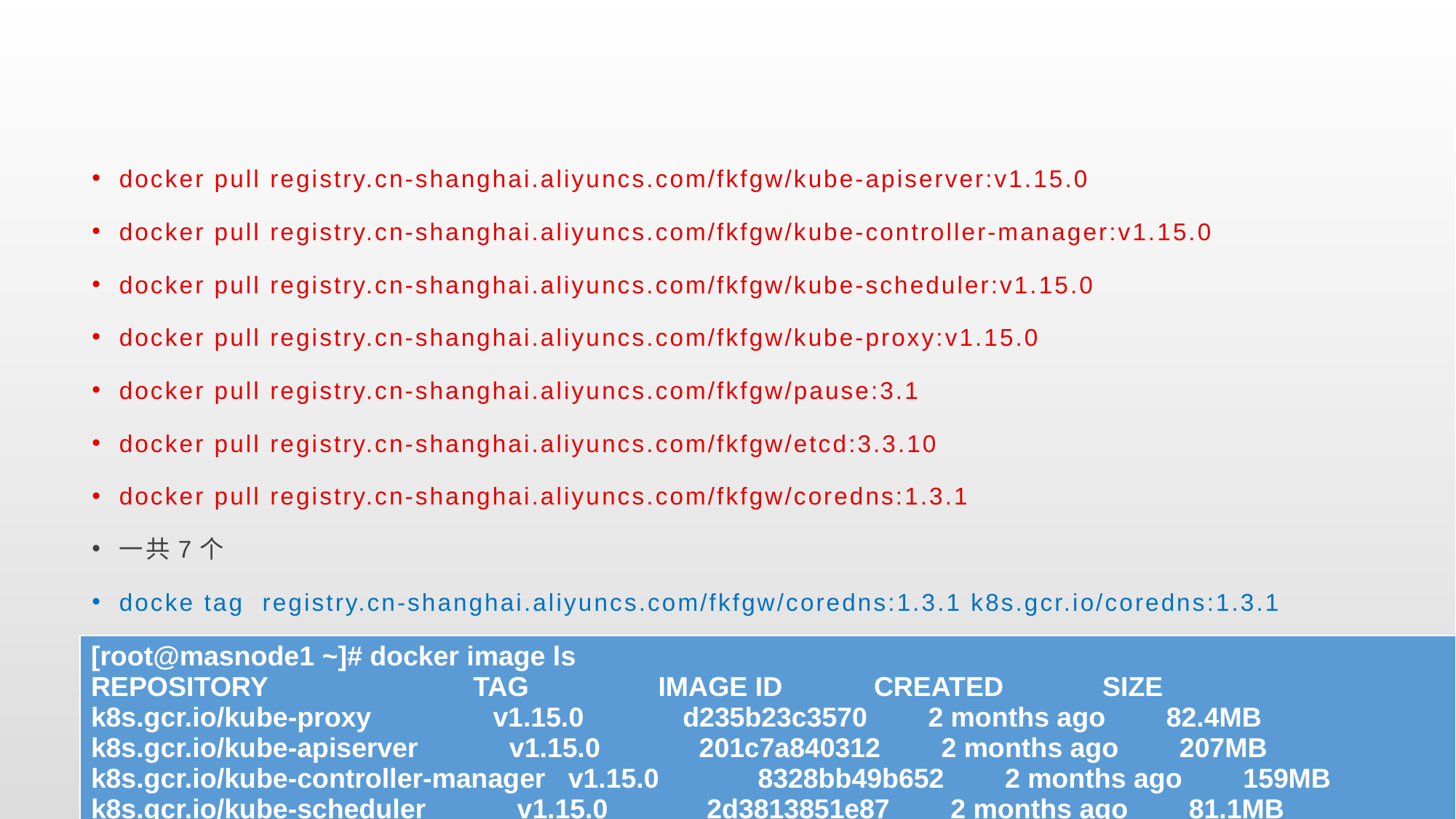

#
docker pull registry.cn-shanghai.aliyuncs.com/fkfgw/kube-apiserver:v1.15.0
docker pull registry.cn-shanghai.aliyuncs.com/fkfgw/kube-controller-manager:v1.15.0
docker pull registry.cn-shanghai.aliyuncs.com/fkfgw/kube-scheduler:v1.15.0
docker pull registry.cn-shanghai.aliyuncs.com/fkfgw/kube-proxy:v1.15.0
docker pull registry.cn-shanghai.aliyuncs.com/fkfgw/pause:3.1
docker pull registry.cn-shanghai.aliyuncs.com/fkfgw/etcd:3.3.10
docker pull registry.cn-shanghai.aliyuncs.com/fkfgw/coredns:1.3.1
一共7个
docke tag  registry.cn-shanghai.aliyuncs.com/fkfgw/coredns:1.3.1 k8s.gcr.io/coredns:1.3.1
。。。。。。。
| [root@masnode1 ~]# docker image ls REPOSITORY TAG IMAGE ID CREATED SIZE k8s.gcr.io/kube-proxy v1.15.0 d235b23c3570 2 months ago 82.4MB k8s.gcr.io/kube-apiserver v1.15.0 201c7a840312 2 months ago 207MB k8s.gcr.io/kube-controller-manager v1.15.0 8328bb49b652 2 months ago 159MB k8s.gcr.io/kube-scheduler v1.15.0 2d3813851e87 2 months ago 81.1MB k8s.gcr.io/coredns 1.3.1 eb516548c180 8 months ago 40.3MB k8s.gcr.io/etcd 3.3.10 2c4adeb21b4f 9 months ago 258MB k8s.gcr.io/pause 3.1 da86e6ba6ca1 20 months ago 742kB |
| --- |